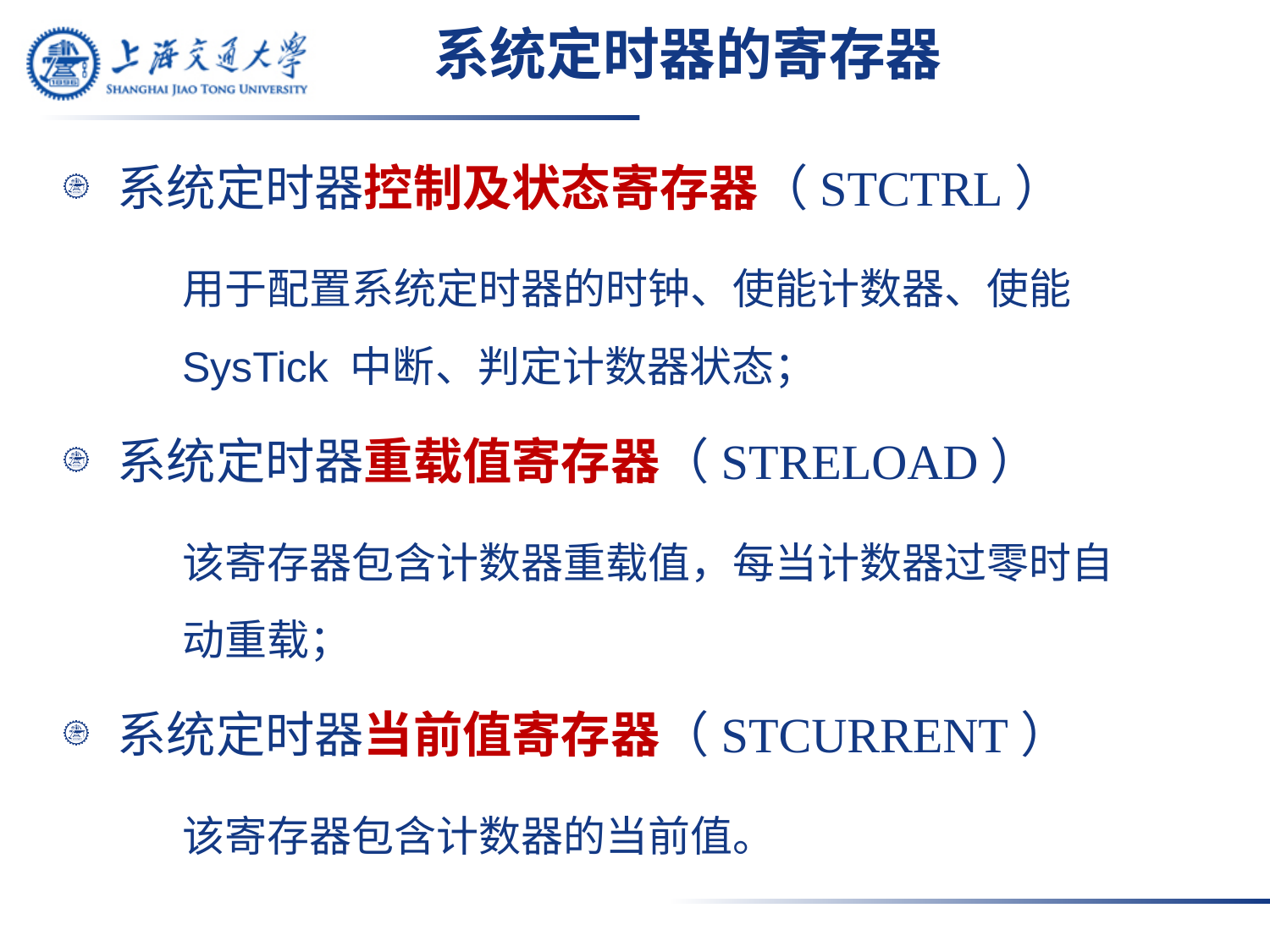

# 系统定时器的寄存器
系统定时器控制及状态寄存器（STCTRL）
	用于配置系统定时器的时钟、使能计数器、使能	SysTick 中断、判定计数器状态；
系统定时器重载值寄存器（STRELOAD）
	该寄存器包含计数器重载值，每当计数器过零时自	动重载；
系统定时器当前值寄存器（STCURRENT）
	该寄存器包含计数器的当前值。